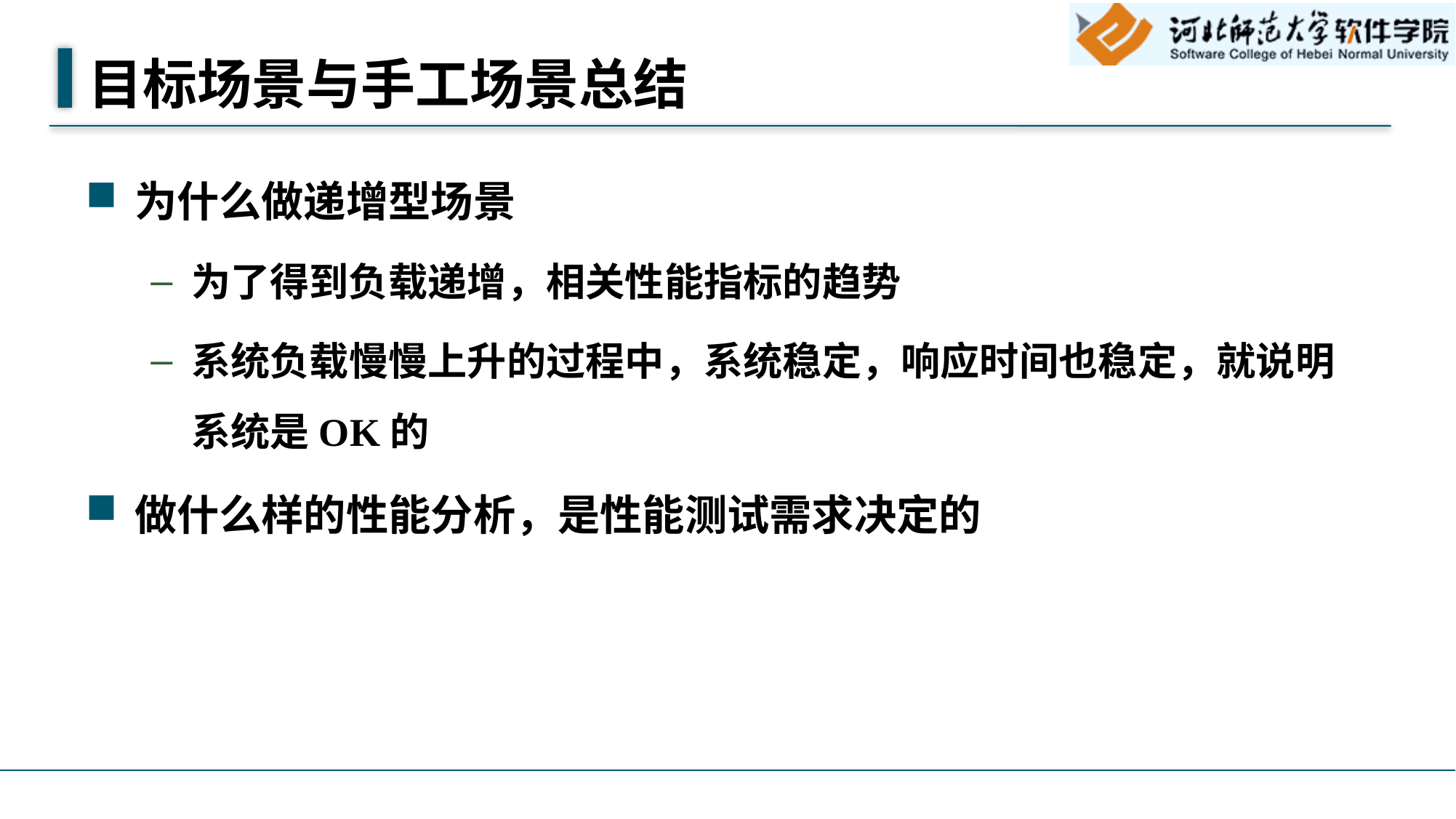

# 目标场景与手工场景总结
为什么做递增型场景
为了得到负载递增，相关性能指标的趋势
系统负载慢慢上升的过程中，系统稳定，响应时间也稳定，就说明系统是OK的
做什么样的性能分析，是性能测试需求决定的